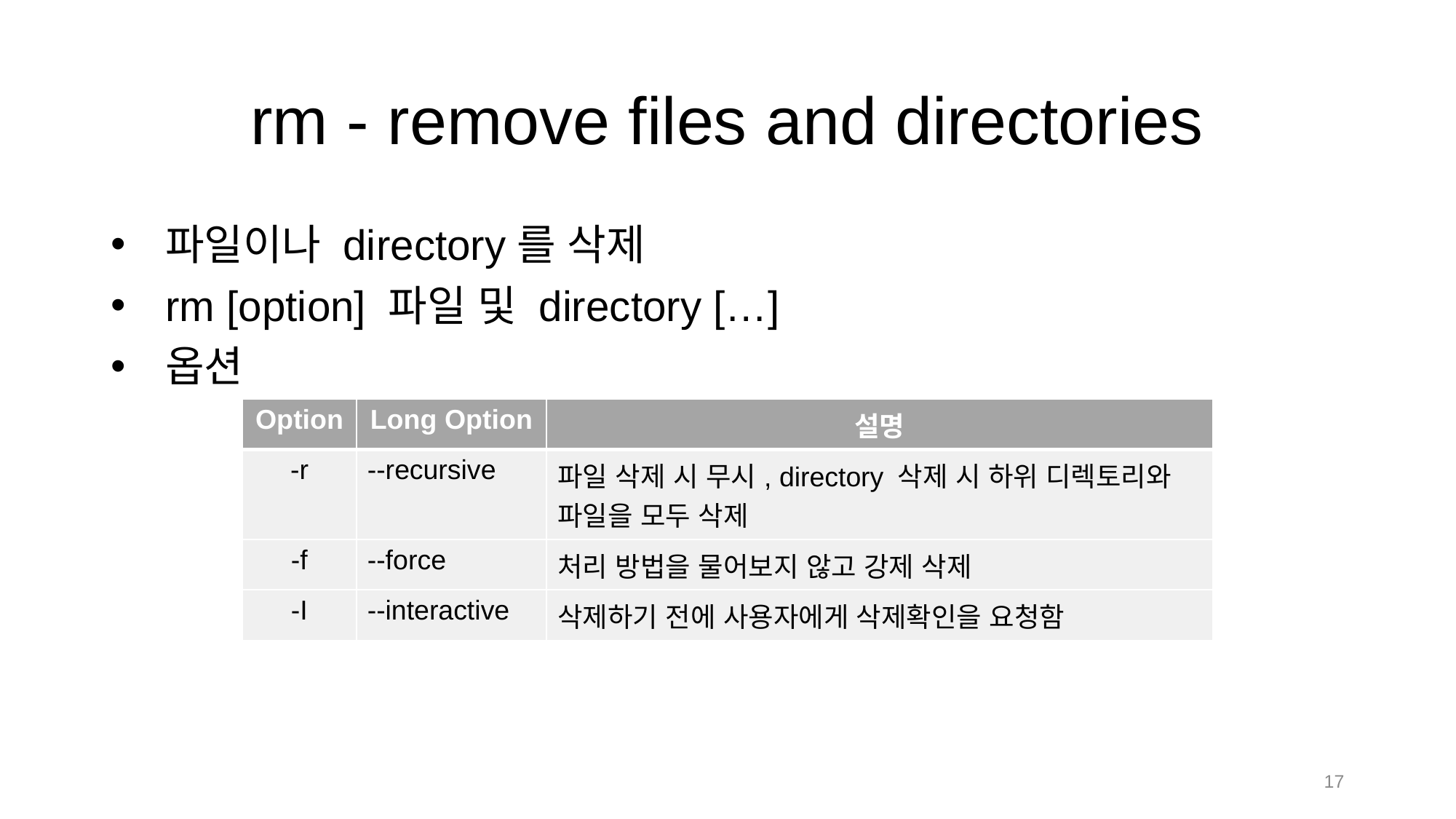

# rm - remove files and directories
파일이나 directory를 삭제
rm [option] 파일 및 directory […]
옵션
| Option | Long Option | 설명 |
| --- | --- | --- |
| -r | --recursive | 파일 삭제 시 무시, directory 삭제 시 하위 디렉토리와 파일을 모두 삭제 |
| -f | --force | 처리 방법을 물어보지 않고 강제 삭제 |
| -I | --interactive | 삭제하기 전에 사용자에게 삭제확인을 요청함 |
17